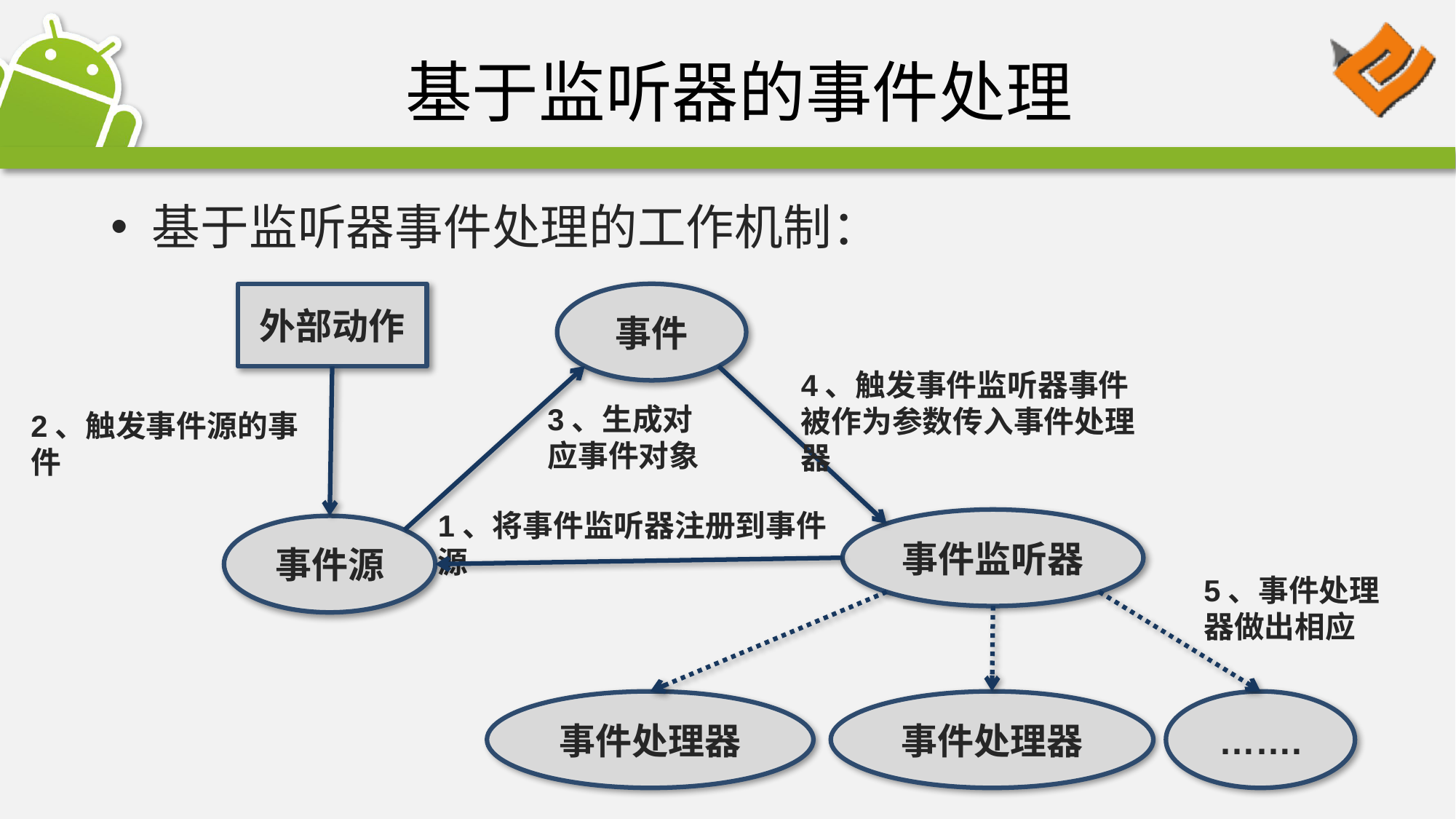

# 基于监听器的事件处理
基于监听器事件处理的工作机制：
事件
外部动作
4、触发事件监听器事件被作为参数传入事件处理器
3、生成对应事件对象
2、触发事件源的事件
1、将事件监听器注册到事件源
事件监听器
事件源
5、事件处理器做出相应
事件处理器
事件处理器
…….